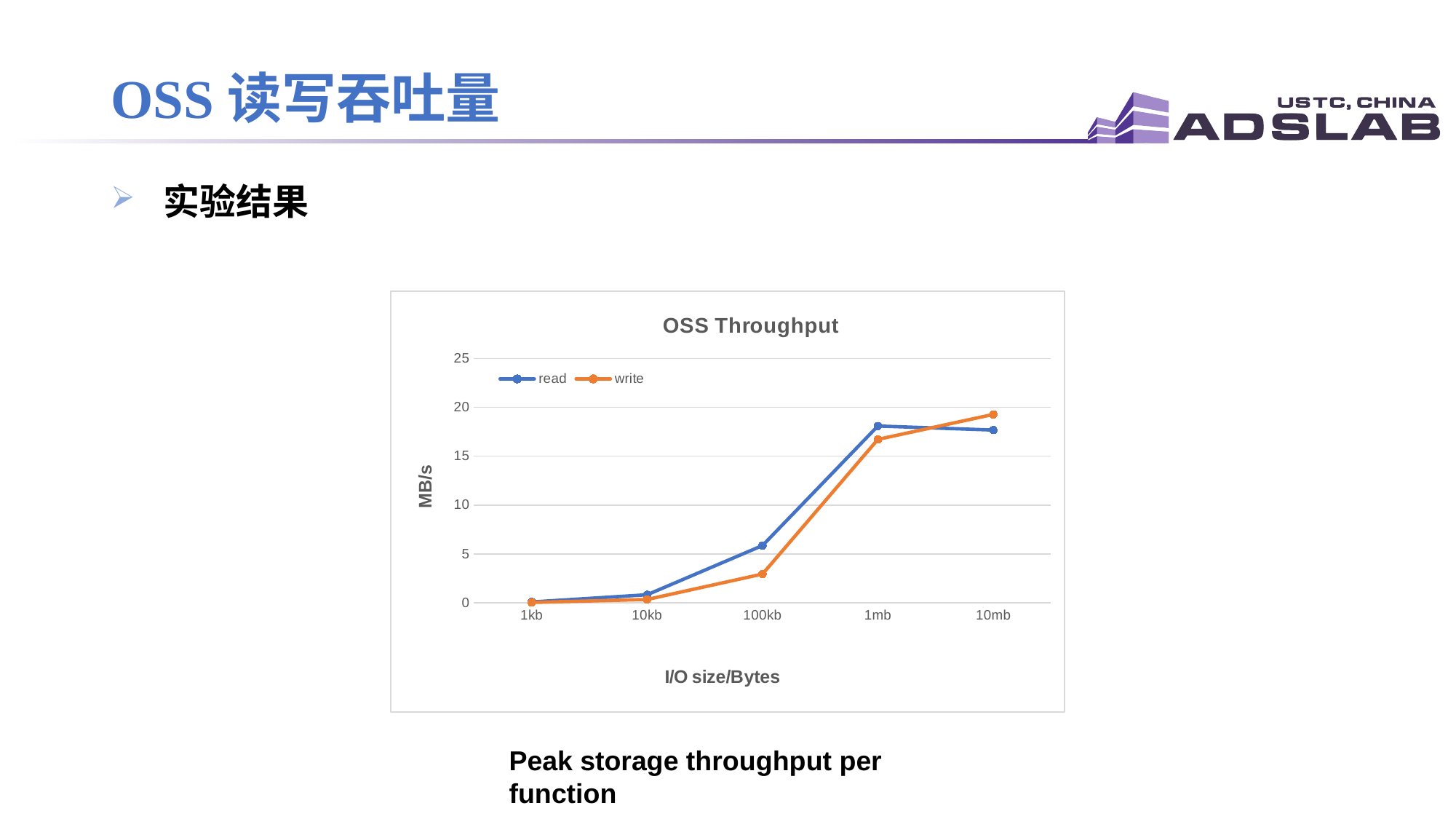

# OSS读写吞吐量
  实验结果

### Chart: OSS Throughput

| Category | read | write |
|---|---|---|
| 1kb | 0.0871043077176668 | 0.0357638113877253 |
| 10kb | 0.82650264928555 | 0.341387100483598 |
| 100kb | 5.8639749846935 | 2.9469520949874 |
| 1mb | 18.0861541913166 | 16.7159681729087 |
| 10mb | 17.674052292192 | 19.2732377546684 |
Peak storage throughput per function